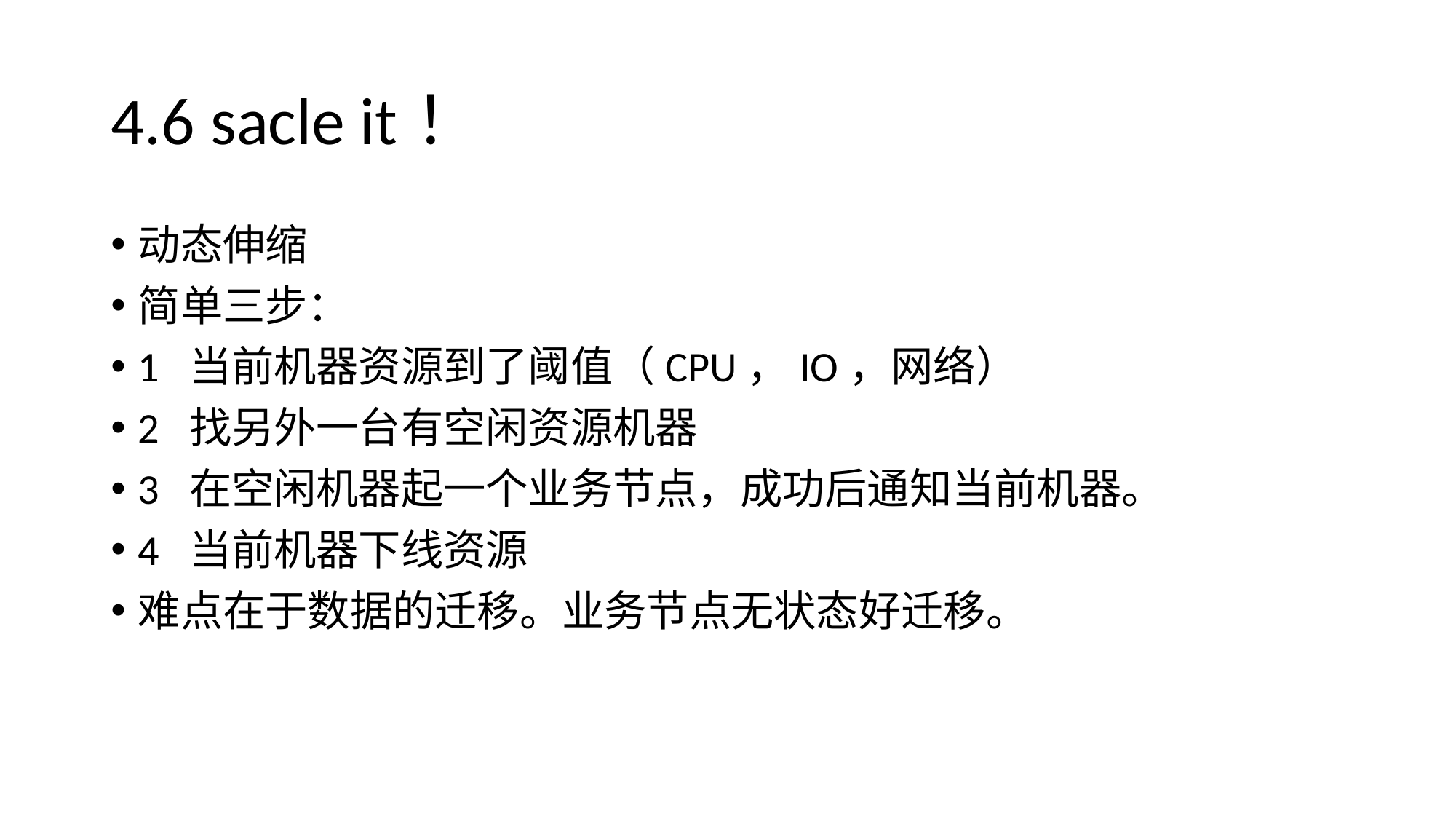

# 4.6 sacle it！
动态伸缩
简单三步：
1  当前机器资源到了阈值（CPU，IO，网络）
2  找另外一台有空闲资源机器
3  在空闲机器起一个业务节点，成功后通知当前机器。
4  当前机器下线资源
难点在于数据的迁移。业务节点无状态好迁移。